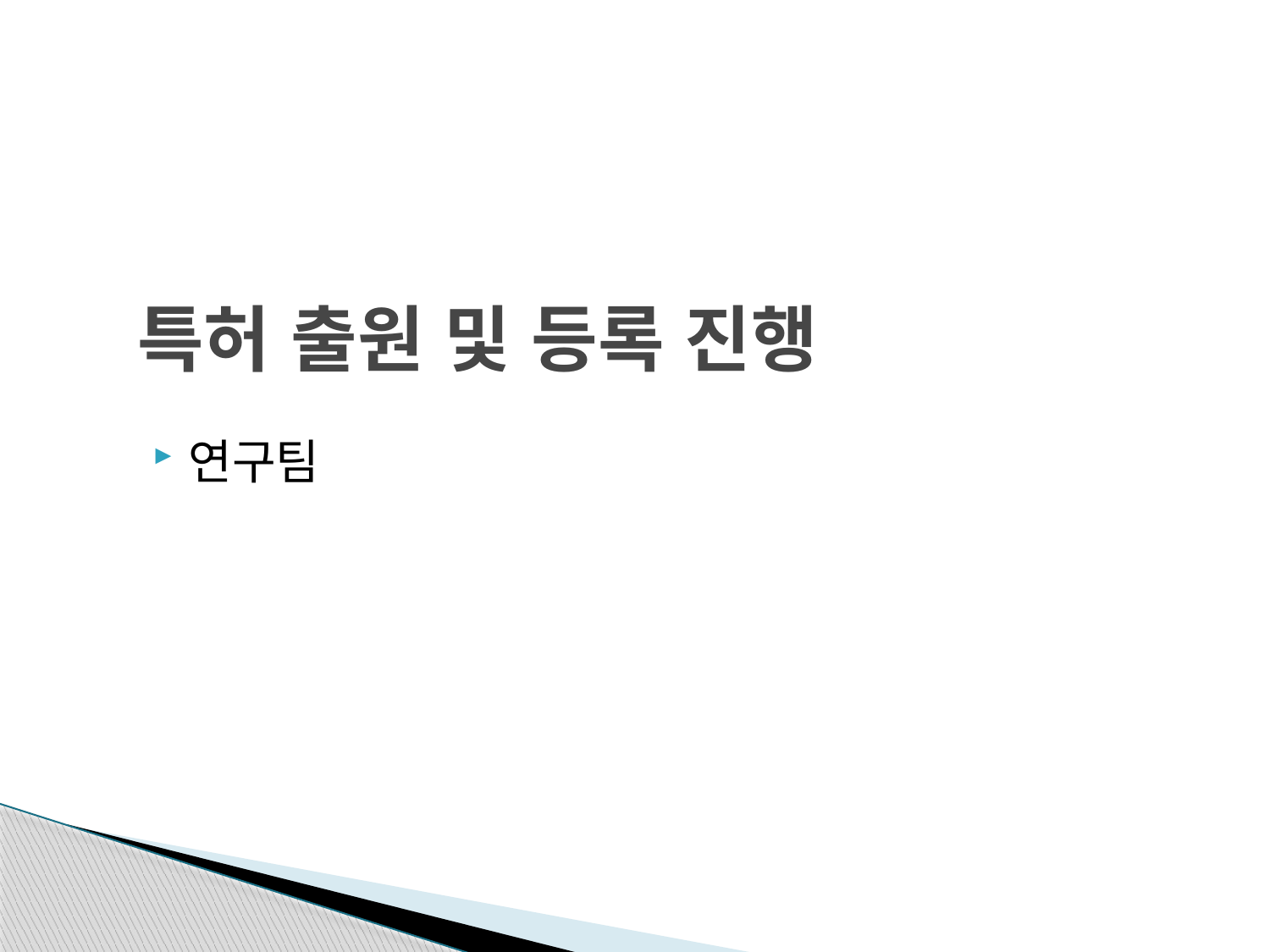

# 특허 출원 및 등록 진행
연구팀